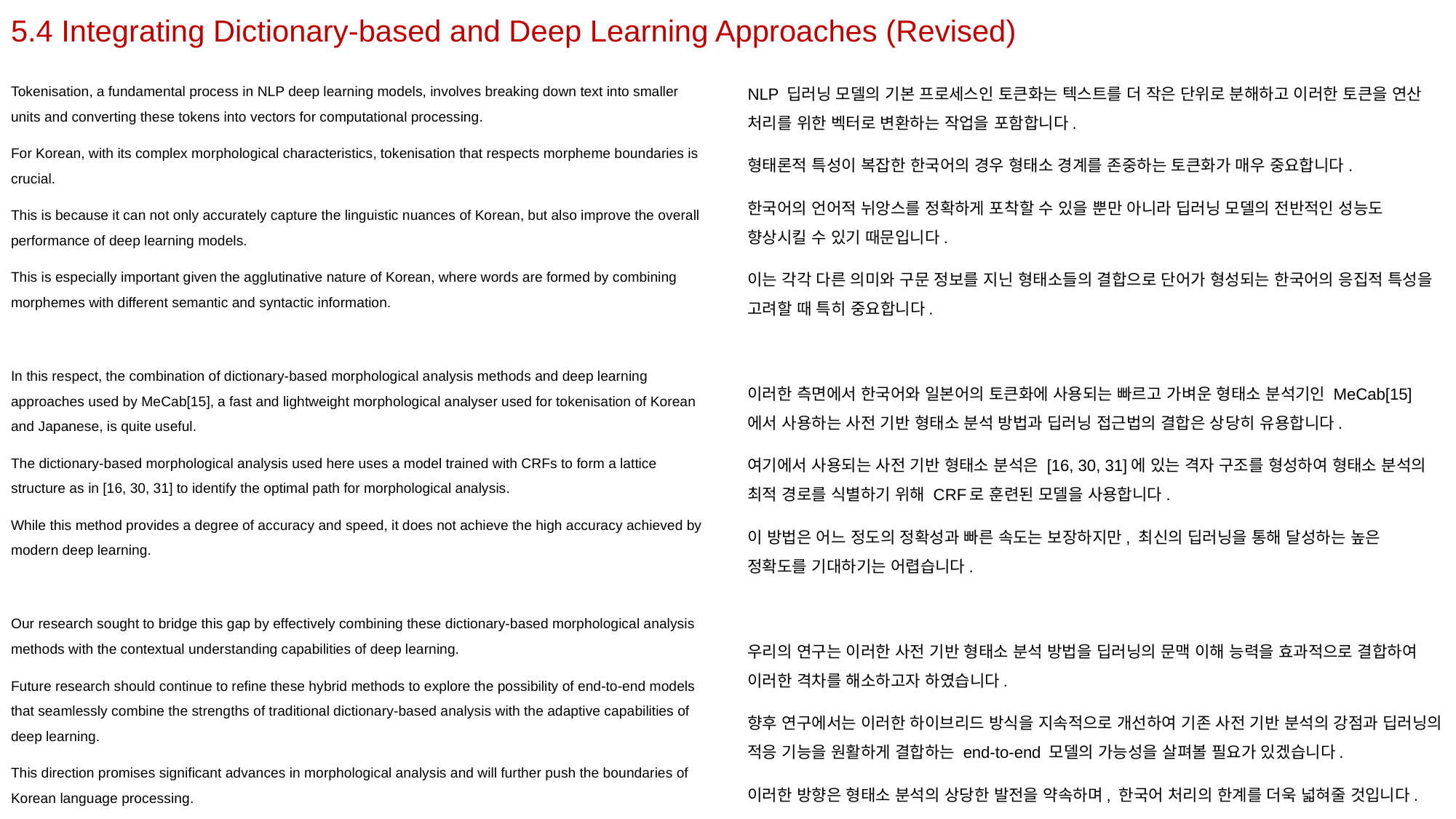

# 5.4 Integrating Dictionary-based and Deep Learning Approaches (Revised)
Tokenisation, a fundamental process in NLP deep learning models, involves breaking down text into smaller units and converting these tokens into vectors for computational processing.
For Korean, with its complex morphological characteristics, tokenisation that respects morpheme boundaries is crucial.
This is because it can not only accurately capture the linguistic nuances of Korean, but also improve the overall performance of deep learning models.
This is especially important given the agglutinative nature of Korean, where words are formed by combining morphemes with different semantic and syntactic information.

In this respect, the combination of dictionary-based morphological analysis methods and deep learning approaches used by MeCab[15], a fast and lightweight morphological analyser used for tokenisation of Korean and Japanese, is quite useful.
The dictionary-based morphological analysis used here uses a model trained with CRFs to form a lattice structure as in [16, 30, 31] to identify the optimal path for morphological analysis.
While this method provides a degree of accuracy and speed, it does not achieve the high accuracy achieved by modern deep learning.

Our research sought to bridge this gap by effectively combining these dictionary-based morphological analysis methods with the contextual understanding capabilities of deep learning.
Future research should continue to refine these hybrid methods to explore the possibility of end-to-end models that seamlessly combine the strengths of traditional dictionary-based analysis with the adaptive capabilities of deep learning.
This direction promises significant advances in morphological analysis and will further push the boundaries of Korean language processing.
NLP 딥러닝 모델의 기본 프로세스인 토큰화는 텍스트를 더 작은 단위로 분해하고 이러한 토큰을 연산 처리를 위한 벡터로 변환하는 작업을 포함합니다.
형태론적 특성이 복잡한 한국어의 경우 형태소 경계를 존중하는 토큰화가 매우 중요합니다.
한국어의 언어적 뉘앙스를 정확하게 포착할 수 있을 뿐만 아니라 딥러닝 모델의 전반적인 성능도 향상시킬 수 있기 때문입니다.
이는 각각 다른 의미와 구문 정보를 지닌 형태소들의 결합으로 단어가 형성되는 한국어의 응집적 특성을 고려할 때 특히 중요합니다.

이러한 측면에서 한국어와 일본어의 토큰화에 사용되는 빠르고 가벼운 형태소 분석기인 MeCab[15]에서 사용하는 사전 기반 형태소 분석 방법과 딥러닝 접근법의 결합은 상당히 유용합니다.
여기에서 사용되는 사전 기반 형태소 분석은 [16, 30, 31]에 있는 격자 구조를 형성하여 형태소 분석의 최적 경로를 식별하기 위해 CRF로 훈련된 모델을 사용합니다.
이 방법은 어느 정도의 정확성과 빠른 속도는 보장하지만, 최신의 딥러닝을 통해 달성하는 높은 정확도를 기대하기는 어렵습니다.

우리의 연구는 이러한 사전 기반 형태소 분석 방법을 딥러닝의 문맥 이해 능력을 효과적으로 결합하여 이러한 격차를 해소하고자 하였습니다.
향후 연구에서는 이러한 하이브리드 방식을 지속적으로 개선하여 기존 사전 기반 분석의 강점과 딥러닝의 적응 기능을 원활하게 결합하는 end-to-end 모델의 가능성을 살펴볼 필요가 있겠습니다.
이러한 방향은 형태소 분석의 상당한 발전을 약속하며, 한국어 처리의 한계를 더욱 넓혀줄 것입니다.